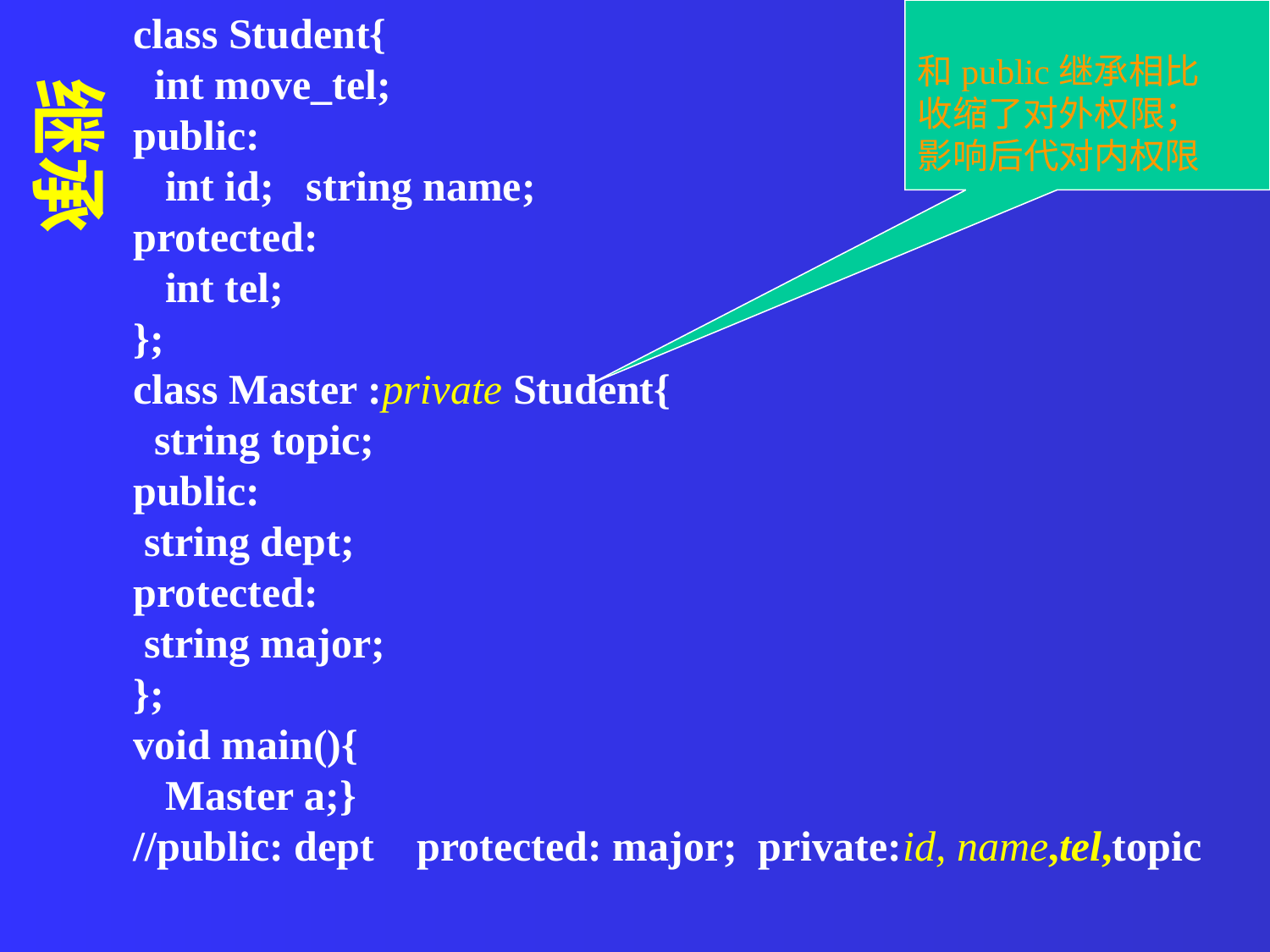

class Student{
  int move_tel;
public:
   int id;   string name;
protected:
   int tel;
};
class Master :private Student{
  string topic;
public:
 string dept;
protected:
 string major;
};
void main(){
   Master a;}
//public: dept    protected: major;  private:id, name,tel,topic

和public继承相比
收缩了对外权限；
影响后代对内权限

继承